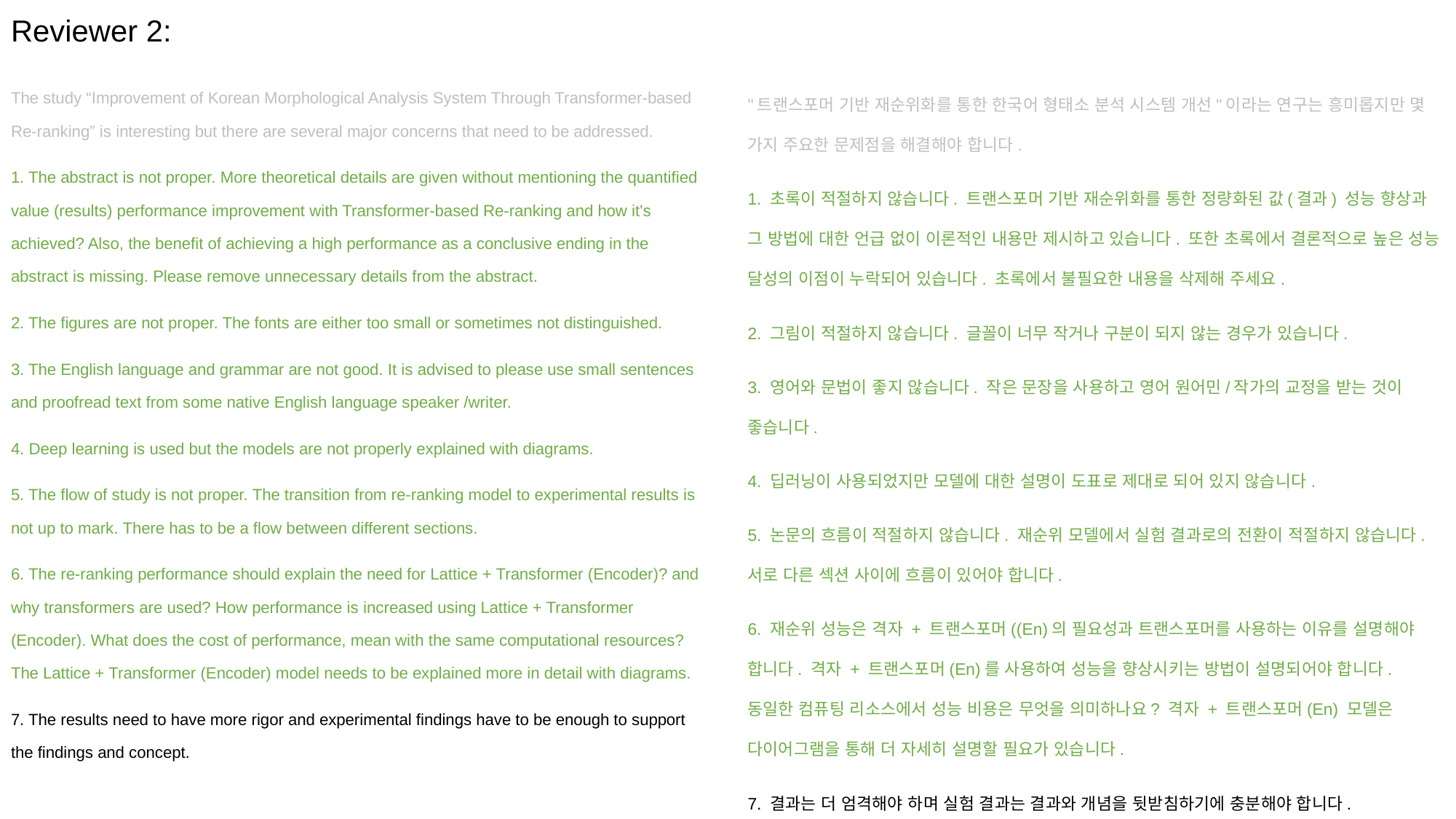

# Reviewer 2:
The study “Improvement of Korean Morphological Analysis System Through Transformer-based Re-ranking” is interesting but there are several major concerns that need to be addressed.
1. The abstract is not proper. More theoretical details are given without mentioning the quantified value (results) performance improvement with Transformer-based Re-ranking and how it's achieved? Also, the benefit of achieving a high performance as a conclusive ending in the abstract is missing. Please remove unnecessary details from the abstract.
2. The figures are not proper. The fonts are either too small or sometimes not distinguished.
3. The English language and grammar are not good. It is advised to please use small sentences and proofread text from some native English language speaker /writer.
4. Deep learning is used but the models are not properly explained with diagrams.
5. The flow of study is not proper. The transition from re-ranking model to experimental results is not up to mark. There has to be a flow between different sections.
6. The re-ranking performance should explain the need for Lattice + Transformer (Encoder)? and why transformers are used? How performance is increased using Lattice + Transformer (Encoder). What does the cost of performance, mean with the same computational resources? The Lattice + Transformer (Encoder) model needs to be explained more in detail with diagrams.
7. The results need to have more rigor and experimental findings have to be enough to support the findings and concept.
"트랜스포머 기반 재순위화를 통한 한국어 형태소 분석 시스템 개선"이라는 연구는 흥미롭지만 몇 가지 주요한 문제점을 해결해야 합니다.
1. 초록이 적절하지 않습니다. 트랜스포머 기반 재순위화를 통한 정량화된 값(결과) 성능 향상과 그 방법에 대한 언급 없이 이론적인 내용만 제시하고 있습니다. 또한 초록에서 결론적으로 높은 성능 달성의 이점이 누락되어 있습니다. 초록에서 불필요한 내용을 삭제해 주세요.
2. 그림이 적절하지 않습니다. 글꼴이 너무 작거나 구분이 되지 않는 경우가 있습니다.
3. 영어와 문법이 좋지 않습니다. 작은 문장을 사용하고 영어 원어민/작가의 교정을 받는 것이 좋습니다.
4. 딥러닝이 사용되었지만 모델에 대한 설명이 도표로 제대로 되어 있지 않습니다.
5. 논문의 흐름이 적절하지 않습니다. 재순위 모델에서 실험 결과로의 전환이 적절하지 않습니다. 서로 다른 섹션 사이에 흐름이 있어야 합니다.
6. 재순위 성능은 격자 + 트랜스포머((En)의 필요성과 트랜스포머를 사용하는 이유를 설명해야 합니다. 격자 + 트랜스포머(En)를 사용하여 성능을 향상시키는 방법이 설명되어야 합니다. 동일한 컴퓨팅 리소스에서 성능 비용은 무엇을 의미하나요? 격자 + 트랜스포머(En) 모델은 다이어그램을 통해 더 자세히 설명할 필요가 있습니다.
7. 결과는 더 엄격해야 하며 실험 결과는 결과와 개념을 뒷받침하기에 충분해야 합니다.